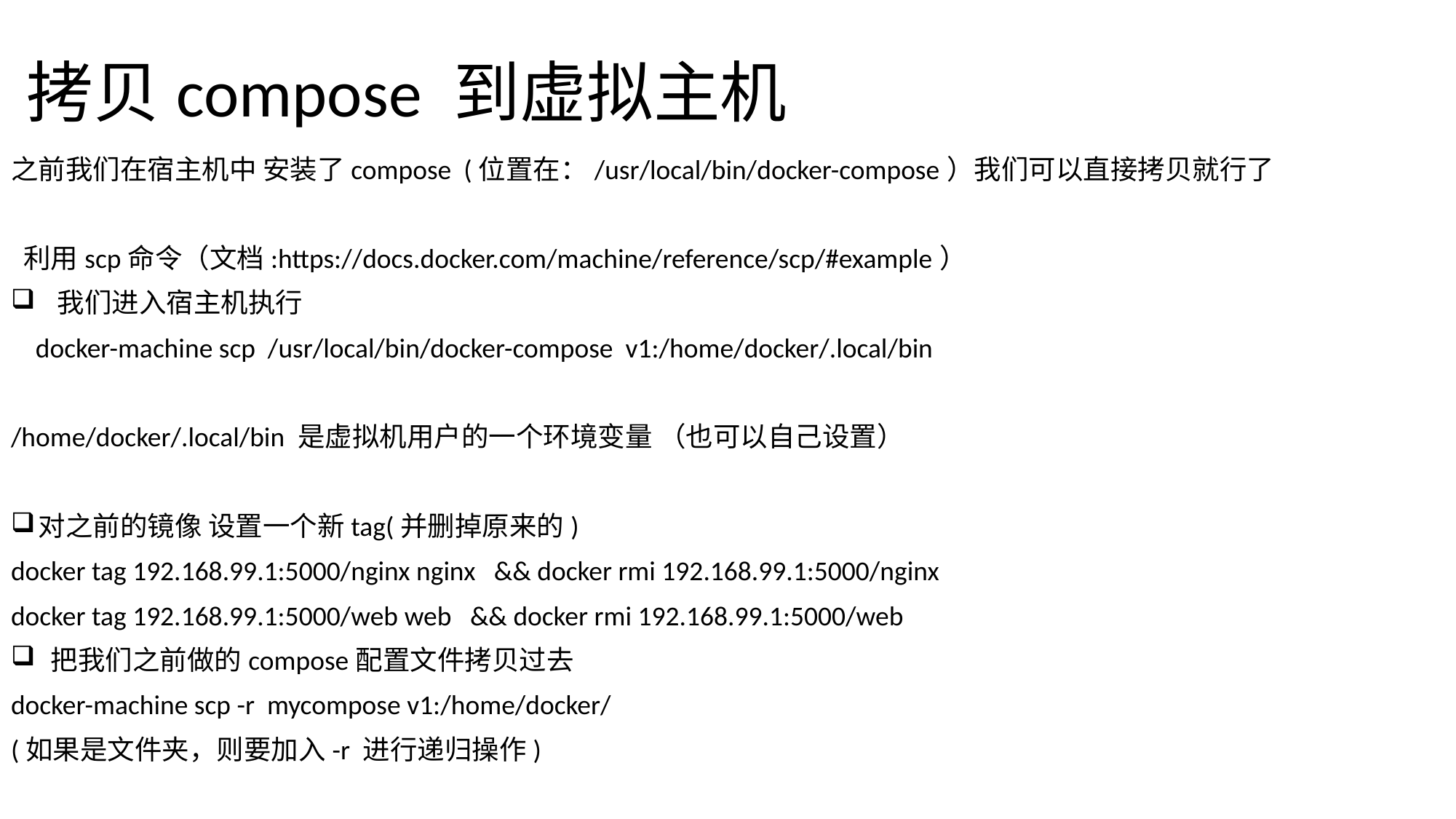

# 拷贝compose 到虚拟主机
之前我们在宿主机中 安装了compose  (位置在：/usr/local/bin/docker-compose）我们可以直接拷贝就行了

 利用scp命令（文档:https://docs.docker.com/machine/reference/scp/#example）
  我们进入宿主机执行
    docker-machine scp  /usr/local/bin/docker-compose  v1:/home/docker/.local/bin

/home/docker/.local/bin 是虚拟机用户的一个环境变量 （也可以自己设置）

对之前的镜像 设置一个新tag(并删掉原来的)
docker tag 192.168.99.1:5000/nginx nginx   && docker rmi 192.168.99.1:5000/nginx
docker tag 192.168.99.1:5000/web web   && docker rmi 192.168.99.1:5000/web
 把我们之前做的compose配置文件拷贝过去
docker-machine scp -r  mycompose v1:/home/docker/
(如果是文件夹，则要加入-r 进行递归操作)